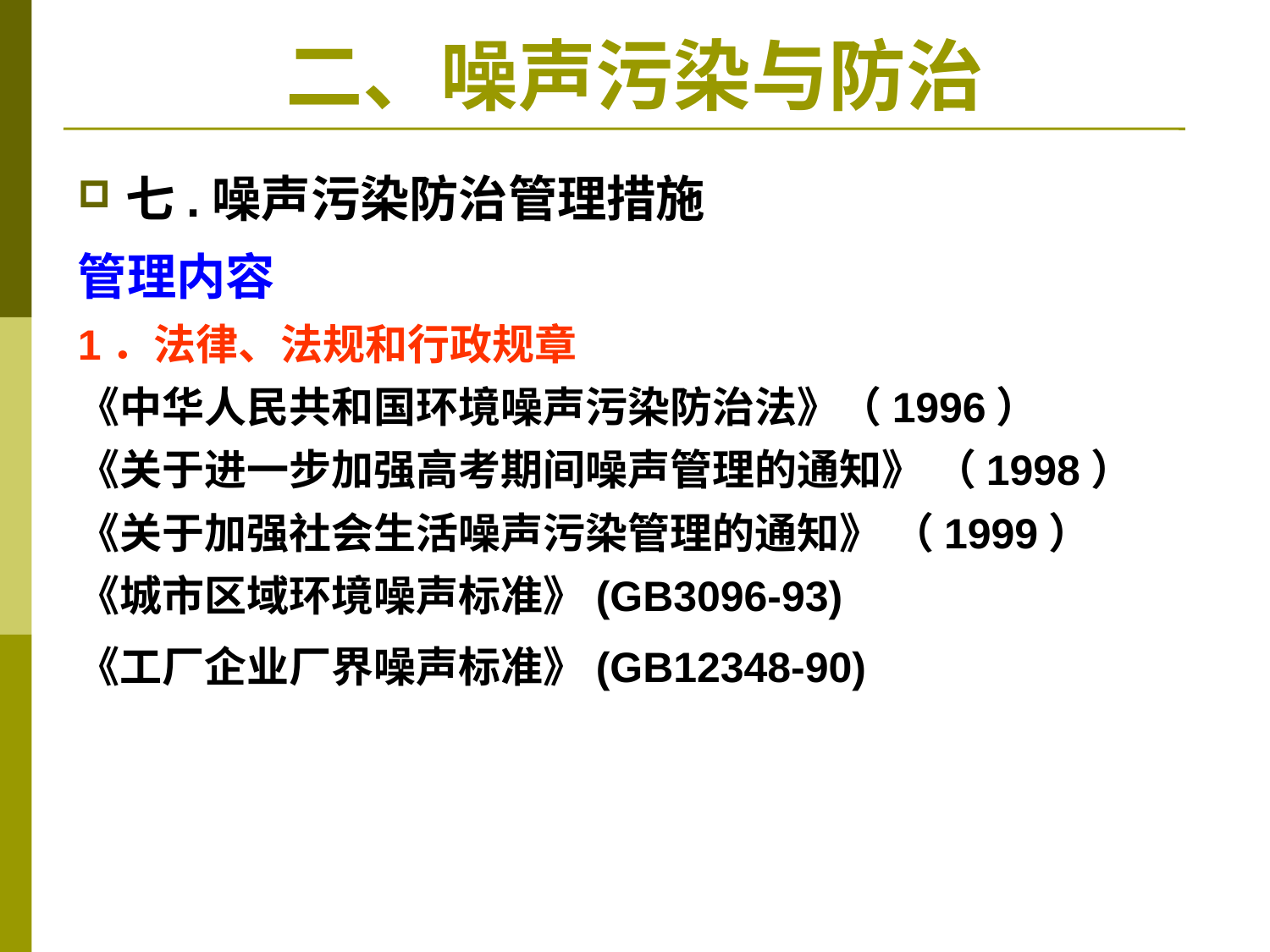

# 二、噪声污染与防治
七.噪声污染防治管理措施
管理内容
1．法律、法规和行政规章
《中华人民共和国环境噪声污染防治法》（1996）
《关于进一步加强高考期间噪声管理的通知》 （1998）
《关于加强社会生活噪声污染管理的通知》 （1999）
《城市区域环境噪声标准》(GB3096-93)
《工厂企业厂界噪声标准》(GB12348-90)